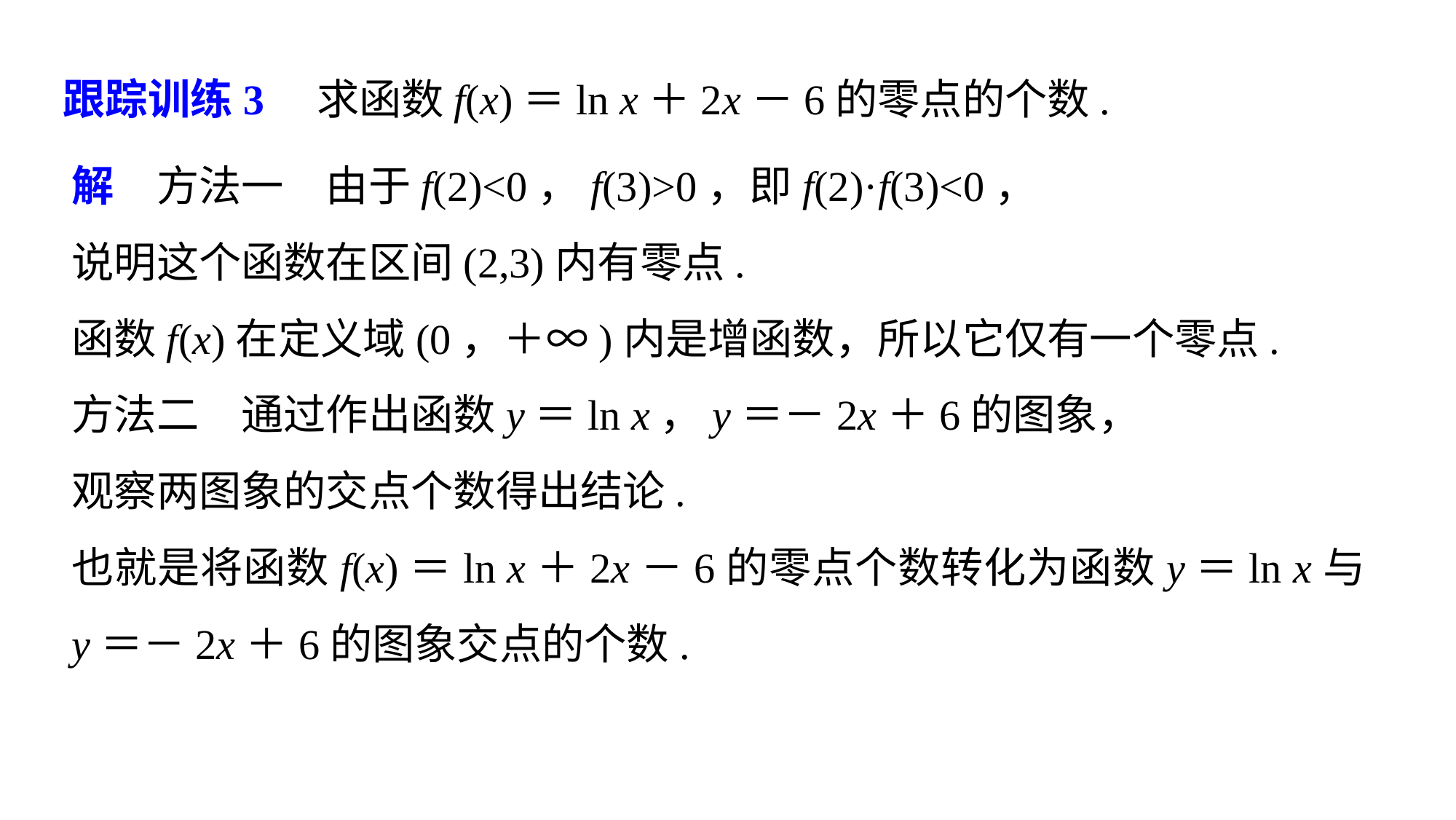

跟踪训练3　求函数f(x)＝ln x＋2x－6的零点的个数.
解　方法一　由于f(2)<0，f(3)>0，即f(2)·f(3)<0，
说明这个函数在区间(2,3)内有零点.
函数f(x)在定义域(0，＋∞)内是增函数，所以它仅有一个零点.
方法二　通过作出函数y＝ln x，y＝－2x＋6的图象，
观察两图象的交点个数得出结论.
也就是将函数f(x)＝ln x＋2x－6的零点个数转化为函数y＝ln x与y＝－2x＋6的图象交点的个数.